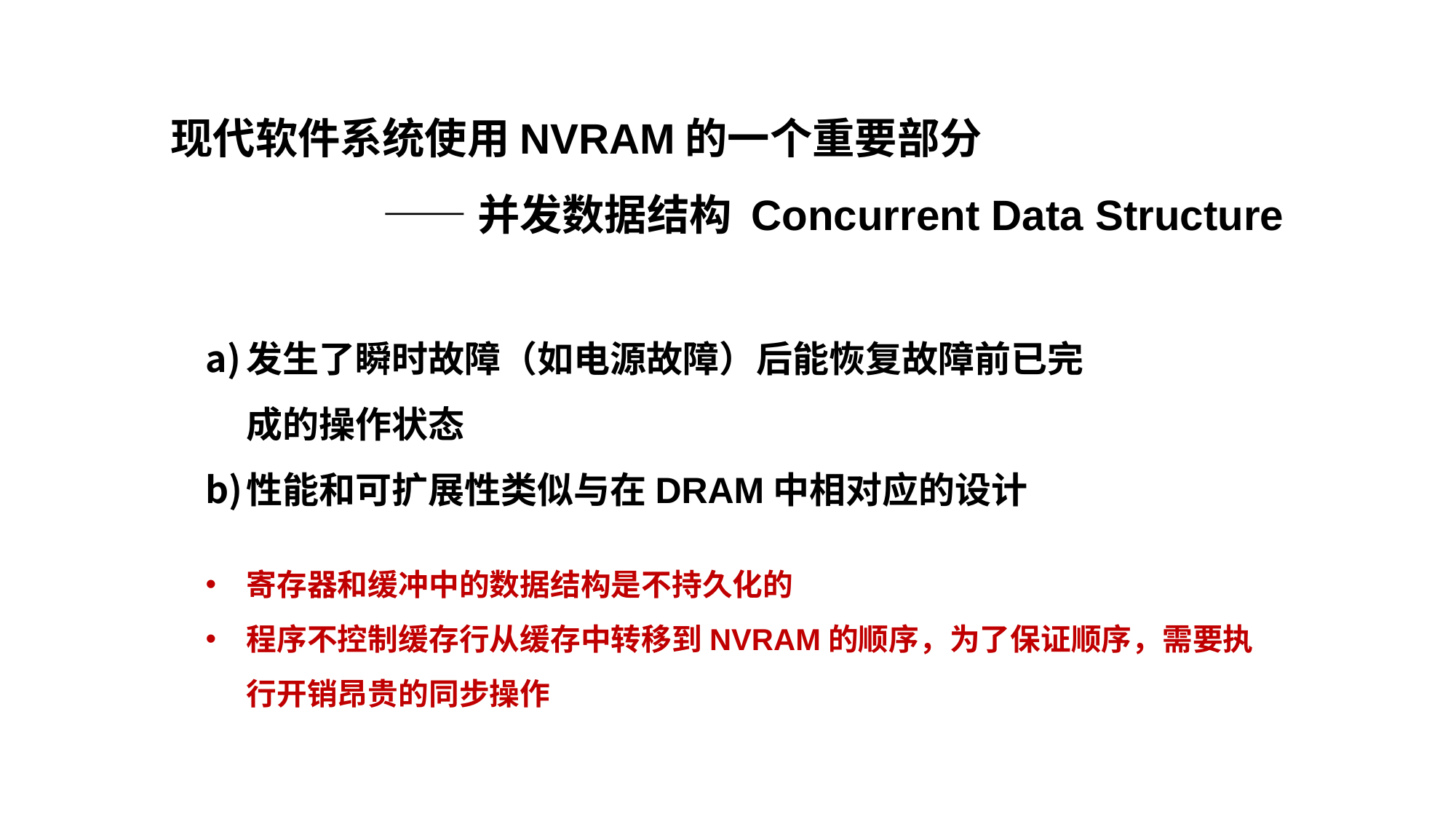

现代软件系统使用NVRAM的一个重要部分
——并发数据结构 Concurrent Data Structure
发生了瞬时故障（如电源故障）后能恢复故障前已完成的操作状态
性能和可扩展性类似与在DRAM中相对应的设计
寄存器和缓冲中的数据结构是不持久化的
程序不控制缓存行从缓存中转移到NVRAM的顺序，为了保证顺序，需要执行开销昂贵的同步操作